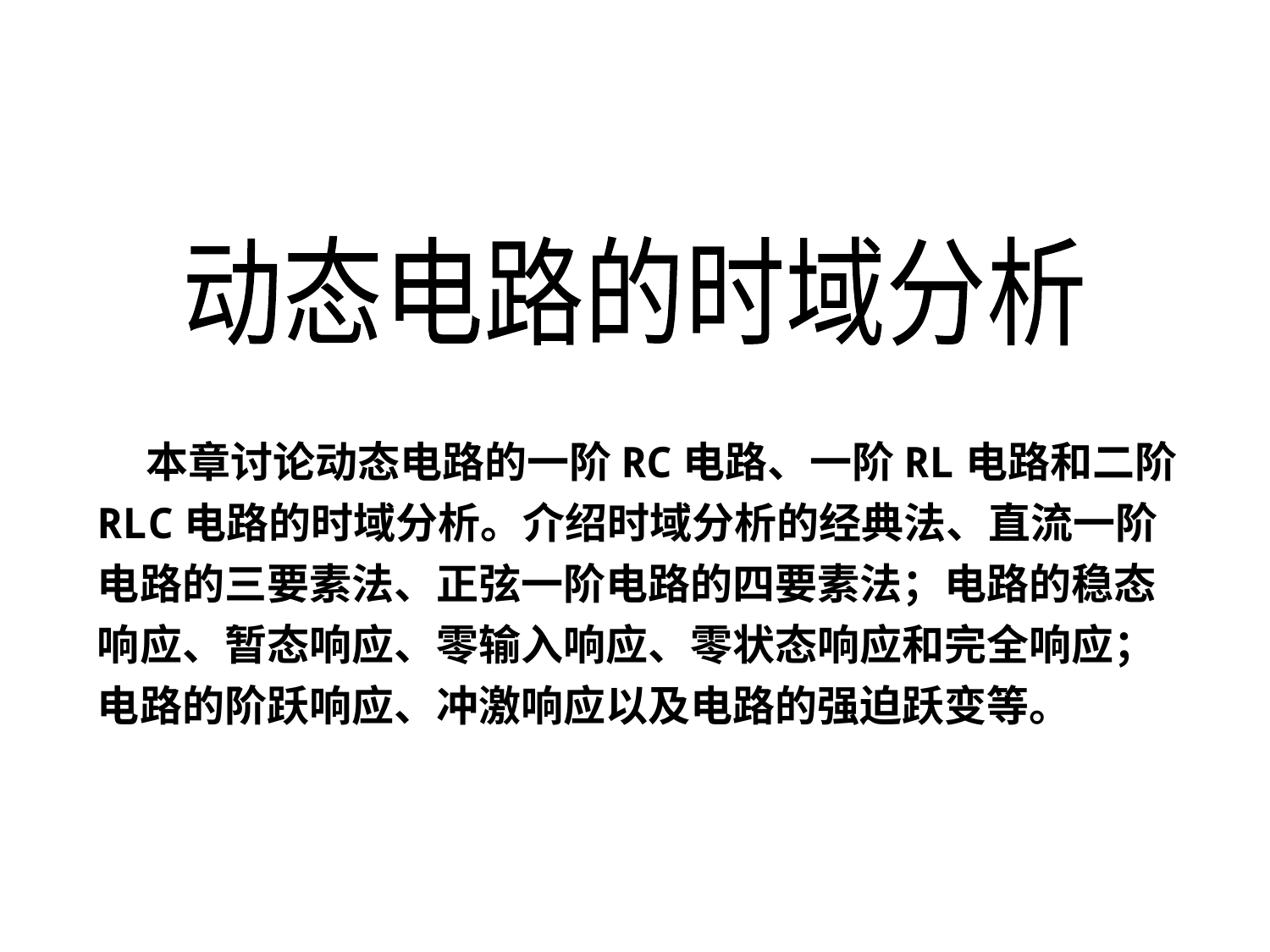

动态电路的时域分析
    本章讨论动态电路的一阶RC电路、一阶RL电路和二阶RLC电路的时域分析。介绍时域分析的经典法、直流一阶电路的三要素法、正弦一阶电路的四要素法；电路的稳态响应、暂态响应、零输入响应、零状态响应和完全响应；电路的阶跃响应、冲激响应以及电路的强迫跃变等。